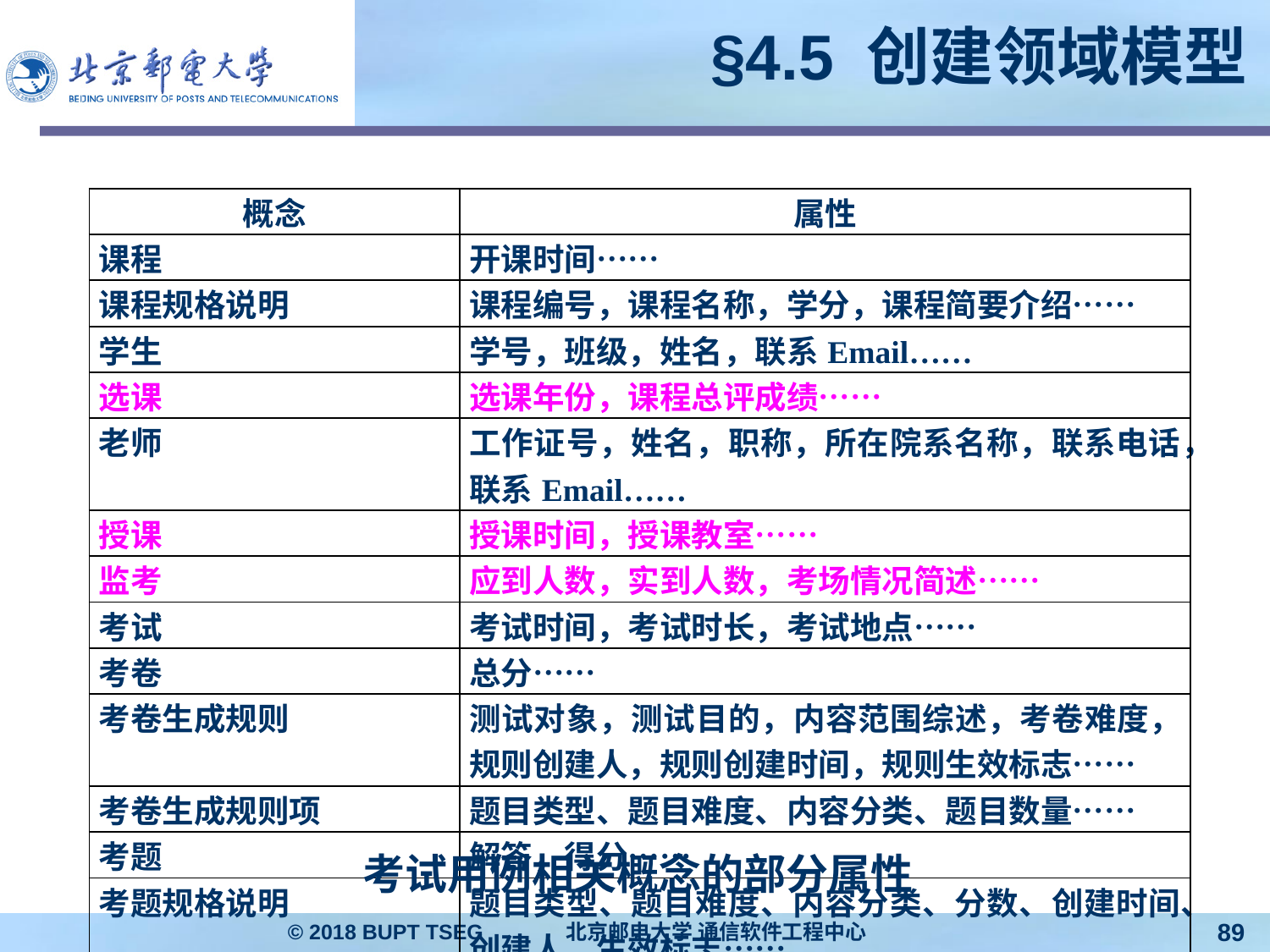

# §4.5 创建领域模型
| 概念 | 属性 |
| --- | --- |
| 课程 | 开课时间…… |
| 课程规格说明 | 课程编号，课程名称，学分，课程简要介绍…… |
| 学生 | 学号，班级，姓名，联系Email…… |
| 选课 | 选课年份，课程总评成绩…… |
| 老师 | 工作证号，姓名，职称，所在院系名称，联系电话，联系Email…… |
| 授课 | 授课时间，授课教室…… |
| 监考 | 应到人数，实到人数，考场情况简述…… |
| 考试 | 考试时间，考试时长，考试地点…… |
| 考卷 | 总分…… |
| 考卷生成规则 | 测试对象，测试目的，内容范围综述，考卷难度，规则创建人，规则创建时间，规则生效标志…… |
| 考卷生成规则项 | 题目类型、题目难度、内容分类、题目数量…… |
| 考题 | 解答，得分…… |
| 考题规格说明 | 题目类型、题目难度、内容分类、分数、创建时间、创建人、生效标志…… |

考试用例相关概念的部分属性
© 2018 BUPT TSEG             北京邮电大学 通信软件工程中心